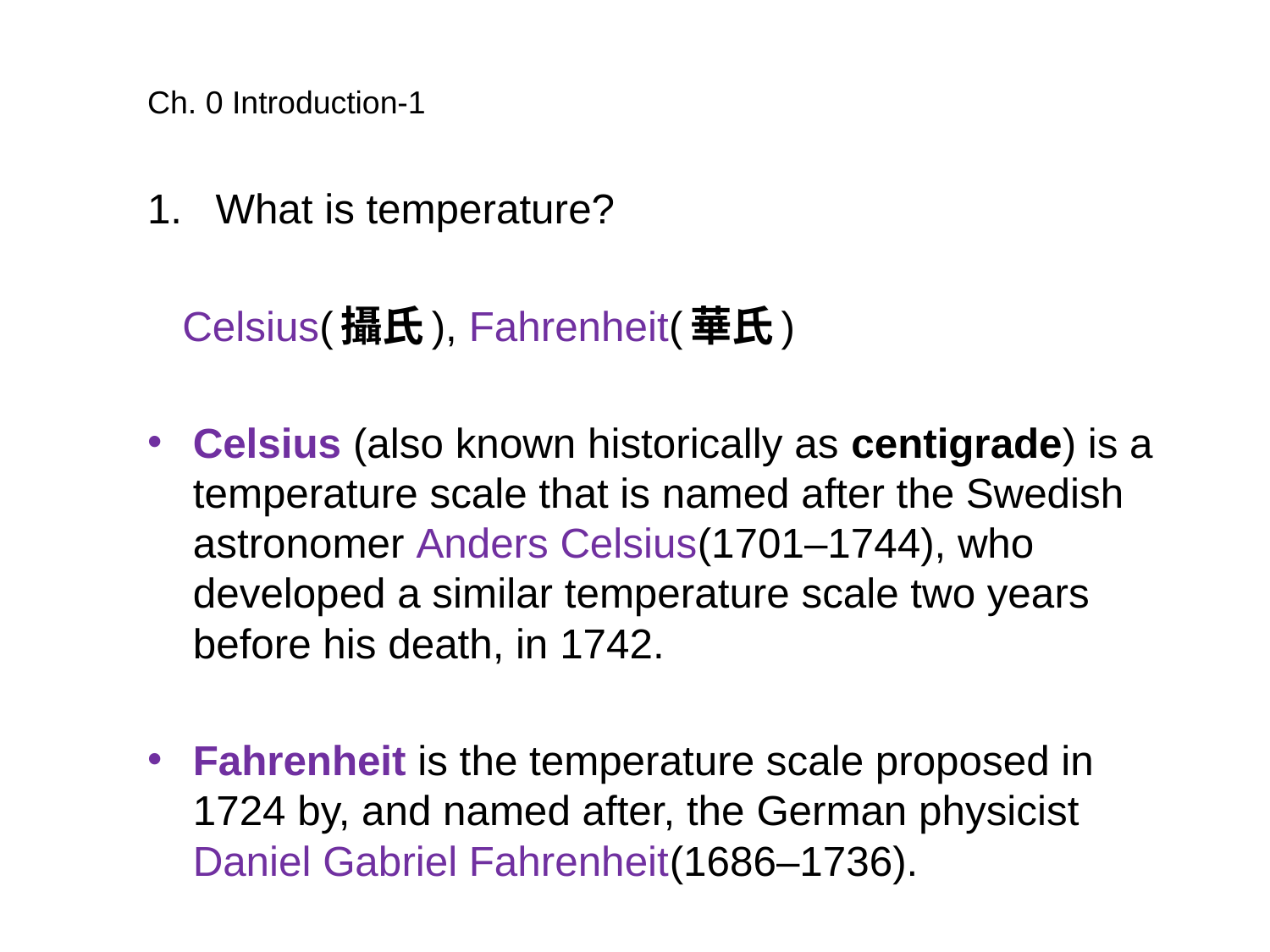

Ch. 0 Introduction-1
What is temperature?

   Celsius(攝氏), Fahrenheit(華氏)

Celsius (also known historically as centigrade) is a temperature scale that is named after the Swedish astronomer Anders Celsius(1701–1744), who developed a similar temperature scale two years before his death, in 1742.

Fahrenheit is the temperature scale proposed in 1724 by, and named after, the German physicist Daniel Gabriel Fahrenheit(1686–1736).